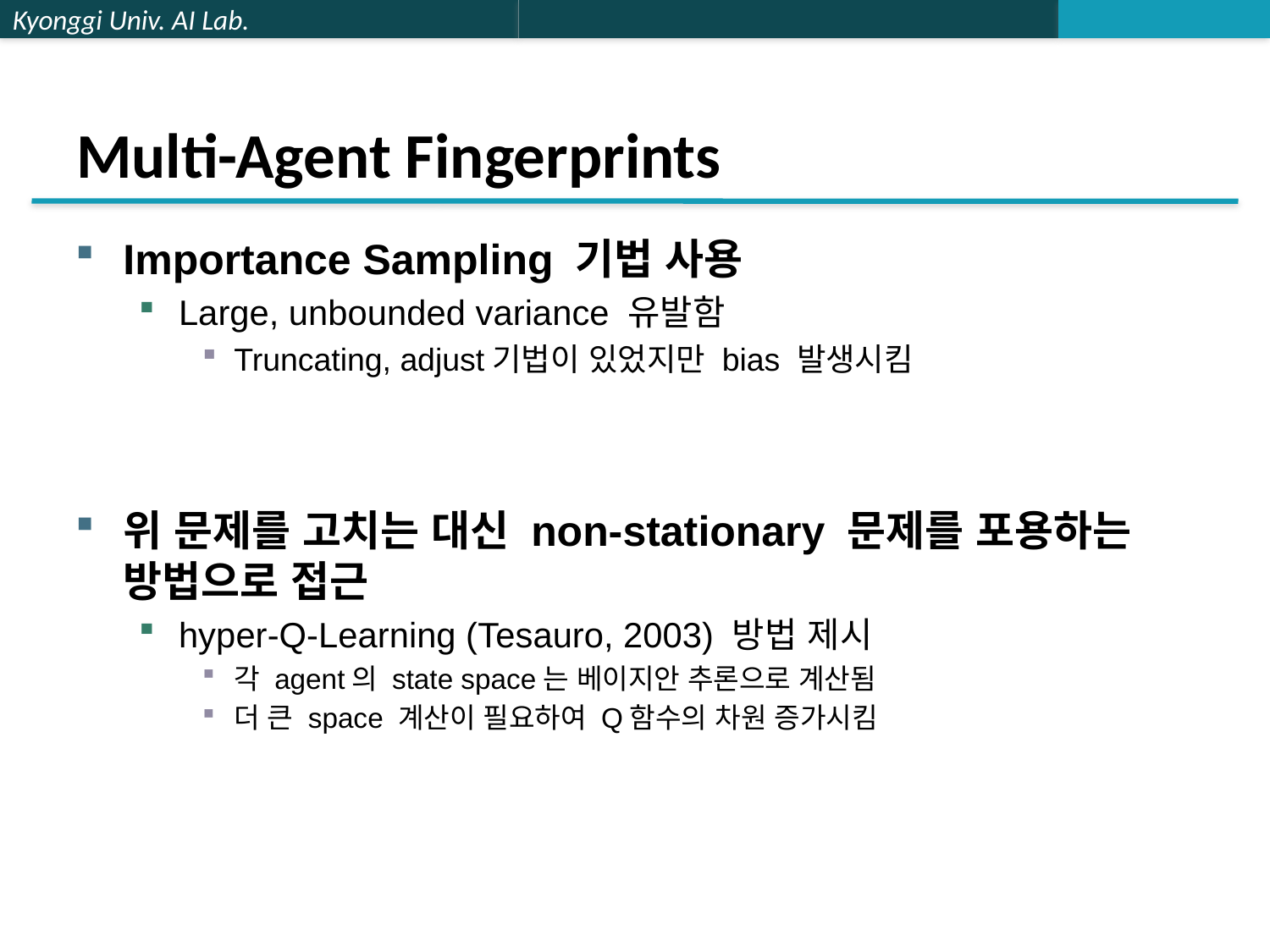

# Multi-Agent Fingerprints
Importance Sampling 기법 사용
Large, unbounded variance 유발함
Truncating, adjust기법이 있었지만 bias 발생시킴

위 문제를 고치는 대신 non-stationary 문제를 포용하는 방법으로 접근
hyper-Q-Learning (Tesauro, 2003) 방법 제시
각 agent의 state space는 베이지안 추론으로 계산됨
더 큰 space 계산이 필요하여 Q함수의 차원 증가시킴